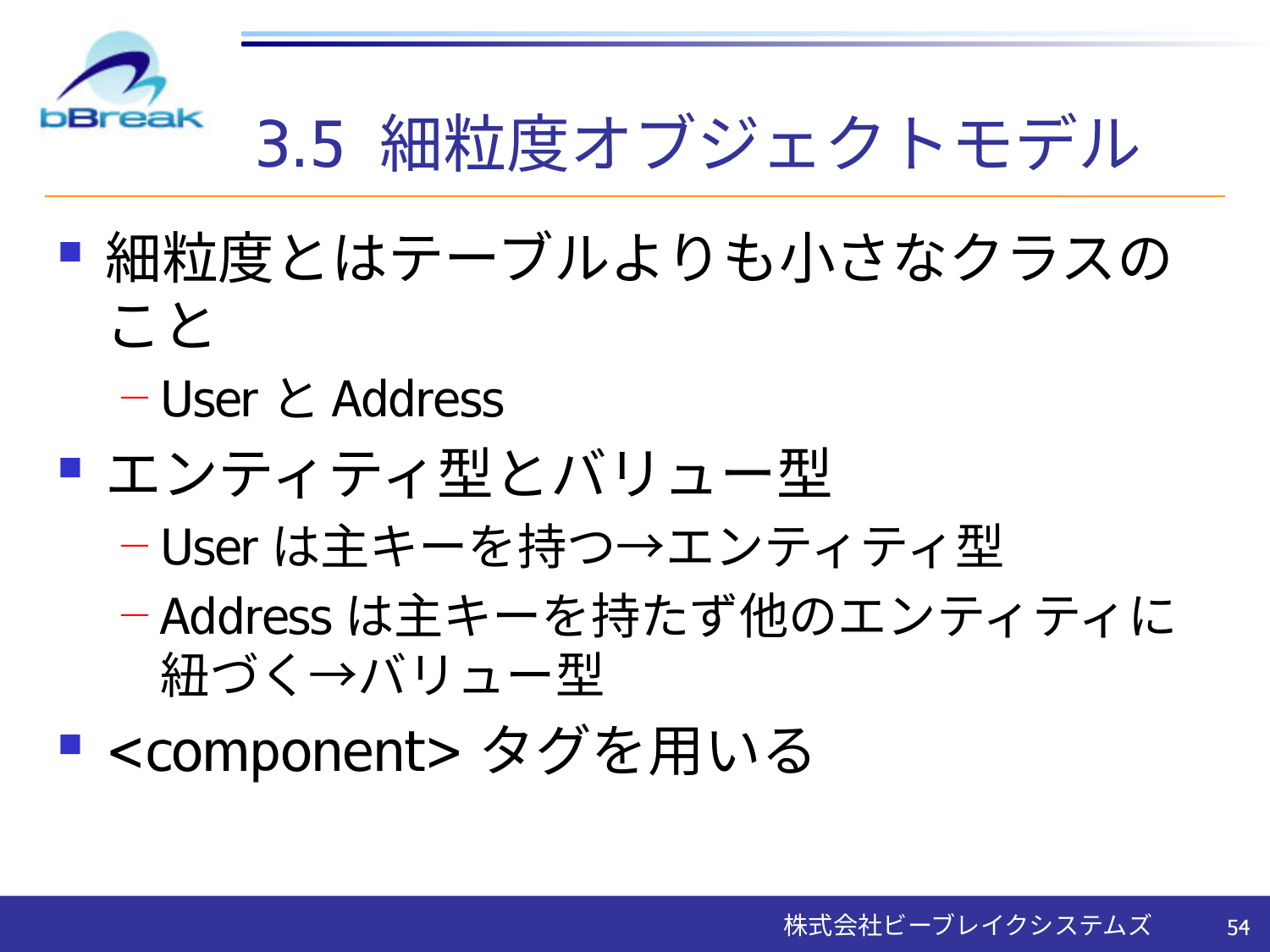

# 3.5 細粒度オブジェクトモデル
細粒度とはテーブルよりも小さなクラスのこと
UserとAddress
エンティティ型とバリュー型
Userは主キーを持つ→エンティティ型
Addressは主キーを持たず他のエンティティに紐づく→バリュー型
<component>タグを用いる